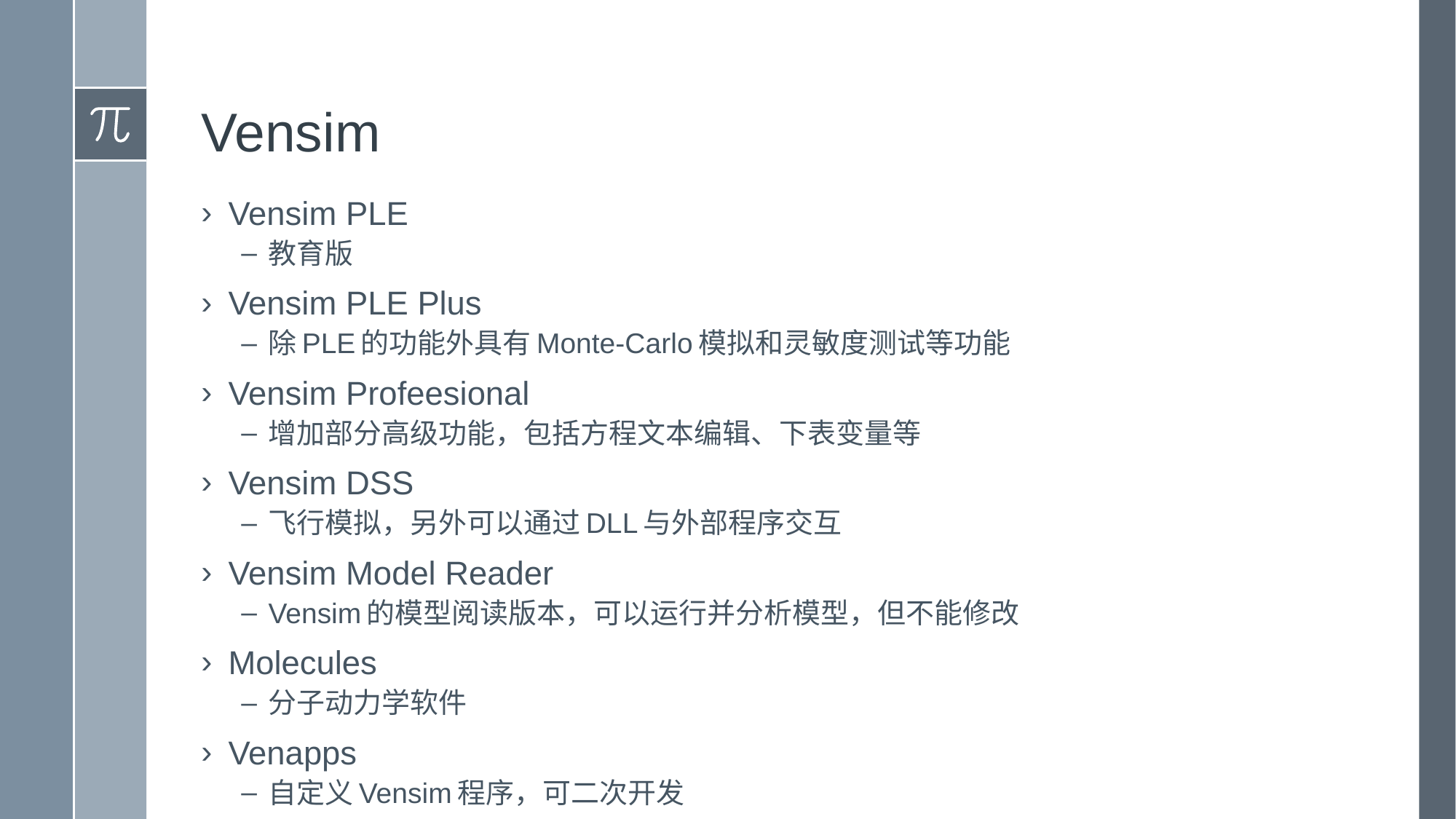

# Vensim
Vensim PLE
教育版
Vensim PLE Plus
除PLE的功能外具有Monte-Carlo模拟和灵敏度测试等功能
Vensim Profeesional
增加部分高级功能，包括方程文本编辑、下表变量等
Vensim DSS
飞行模拟，另外可以通过DLL与外部程序交互
Vensim Model Reader
Vensim的模型阅读版本，可以运行并分析模型，但不能修改
Molecules
分子动力学软件
Venapps
自定义Vensim程序，可二次开发